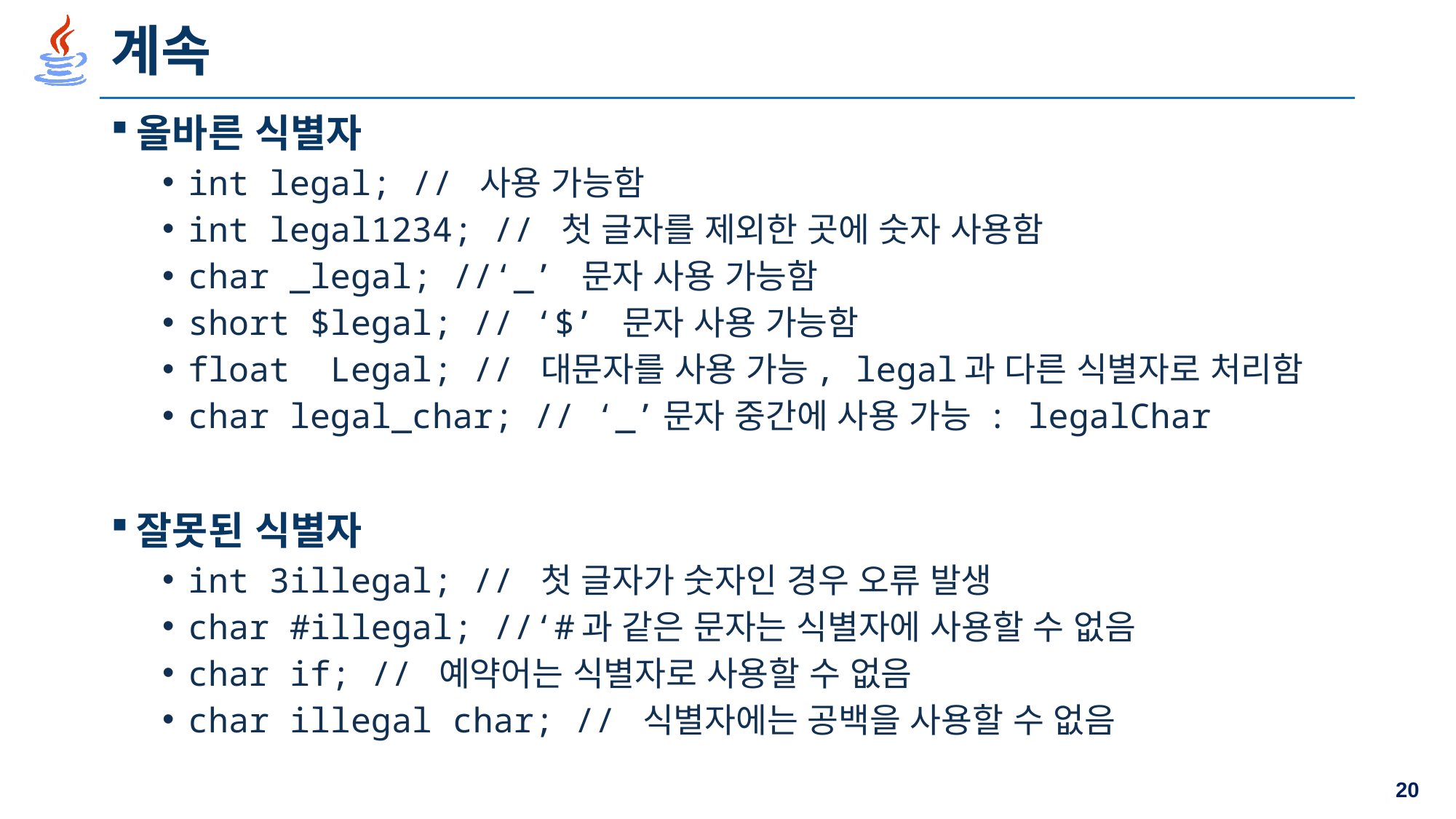

# 계속
올바른 식별자
int legal; // 사용 가능함
int legal1234; // 첫 글자를 제외한 곳에 숫자 사용함
char _legal; //‘_’ 문자 사용 가능함
short $legal; // ‘$’ 문자 사용 가능함
float  Legal; // 대문자를 사용 가능, legal과 다른 식별자로 처리함
char legal_char; // ‘_’문자 중간에 사용 가능 : legalChar

잘못된 식별자
int 3illegal; // 첫 글자가 숫자인 경우 오류 발생
char #illegal; //‘#과 같은 문자는 식별자에 사용할 수 없음
char if; // 예약어는 식별자로 사용할 수 없음
char illegal char; // 식별자에는 공백을 사용할 수 없음
20